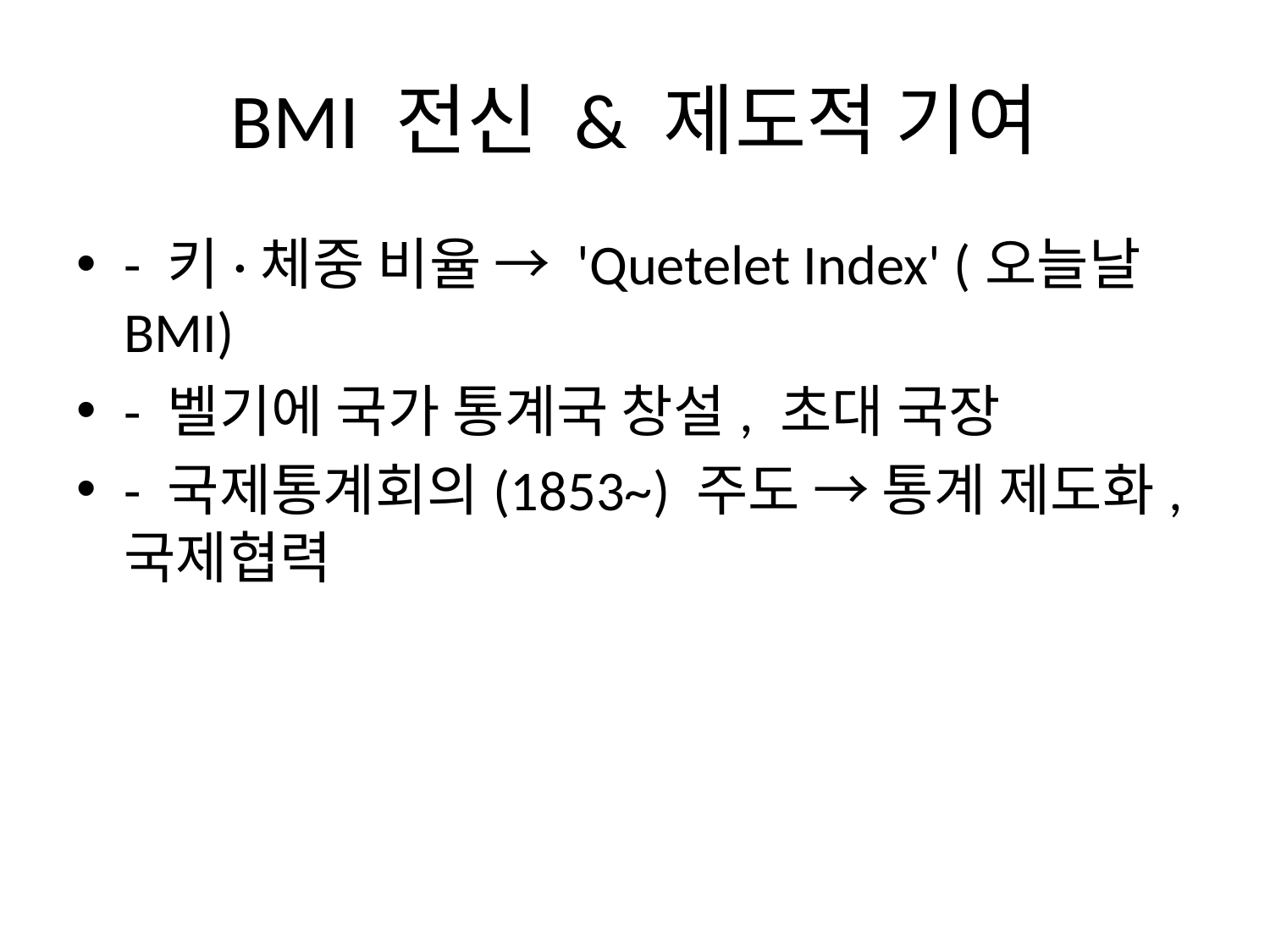

# BMI 전신 & 제도적 기여
- 키·체중 비율 → 'Quetelet Index' (오늘날 BMI)
- 벨기에 국가 통계국 창설, 초대 국장
- 국제통계회의(1853~) 주도 → 통계 제도화, 국제협력